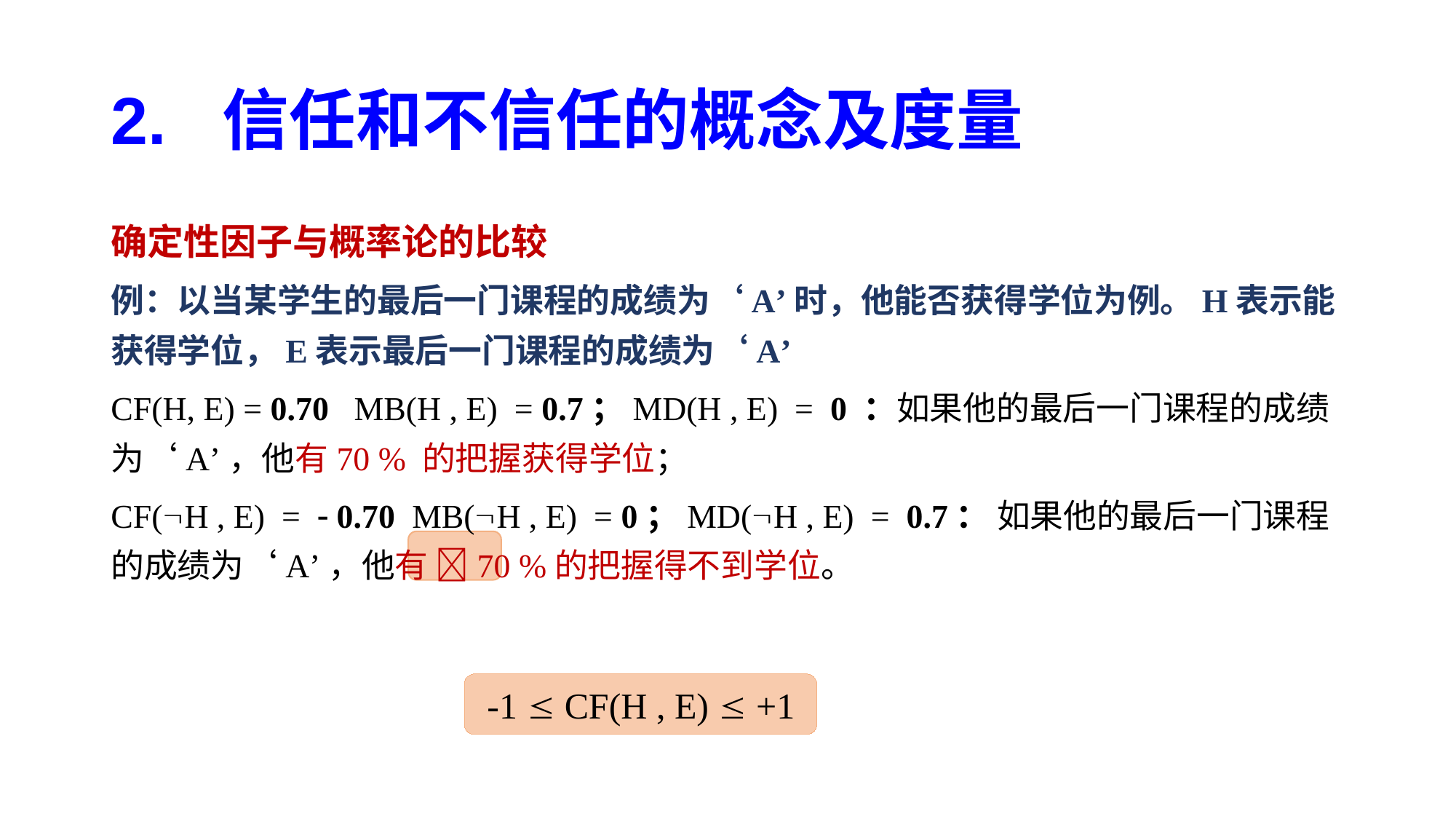

# 2. 信任和不信任的概念及度量

确定性因子与概率论的比较
例：以当某学生的最后一门课程的成绩为‘A’时，他能否获得学位为例。H表示能获得学位，E表示最后一门课程的成绩为‘A’
CF(H, E) = 0.70   MB(H , E)  = 0.7；MD(H , E)  =  0 ：如果他的最后一门课程的成绩为‘A’，他有70 % 的把握获得学位；
CF(¬H , E)  =  − 0.70  MB(¬H , E)  = 0；MD(¬H , E)  =  0.7： 如果他的最后一门课程的成绩为‘A’，他有 −70 %的把握得不到学位。

 -1 ≤ CF(H , E) ≤ +1